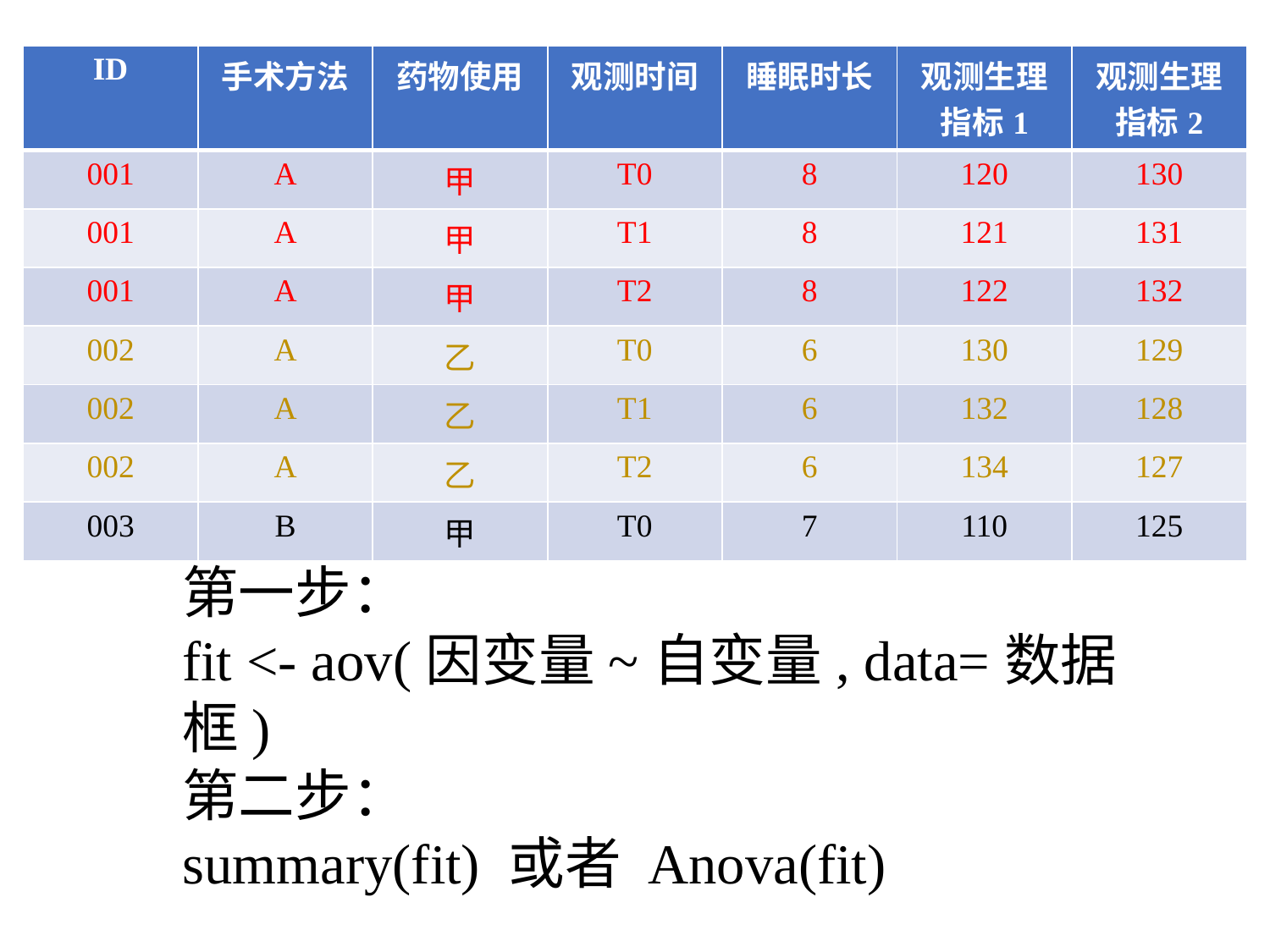

| ID | 手术方法 | 药物使用 | 观测时间 | 睡眠时长 | 观测生理指标1 | 观测生理指标2 |
| --- | --- | --- | --- | --- | --- | --- |
| 001 | A | 甲 | T0 | 8 | 120 | 130 |
| 001 | A | 甲 | T1 | 8 | 121 | 131 |
| 001 | A | 甲 | T2 | 8 | 122 | 132 |
| 002 | A | 乙 | T0 | 6 | 130 | 129 |
| 002 | A | 乙 | T1 | 6 | 132 | 128 |
| 002 | A | 乙 | T2 | 6 | 134 | 127 |
| 003 | B | 甲 | T0 | 7 | 110 | 125 |
第一步：
fit <- aov(因变量~自变量, data=数据框)
第二步：
summary(fit) 或者 Anova(fit)